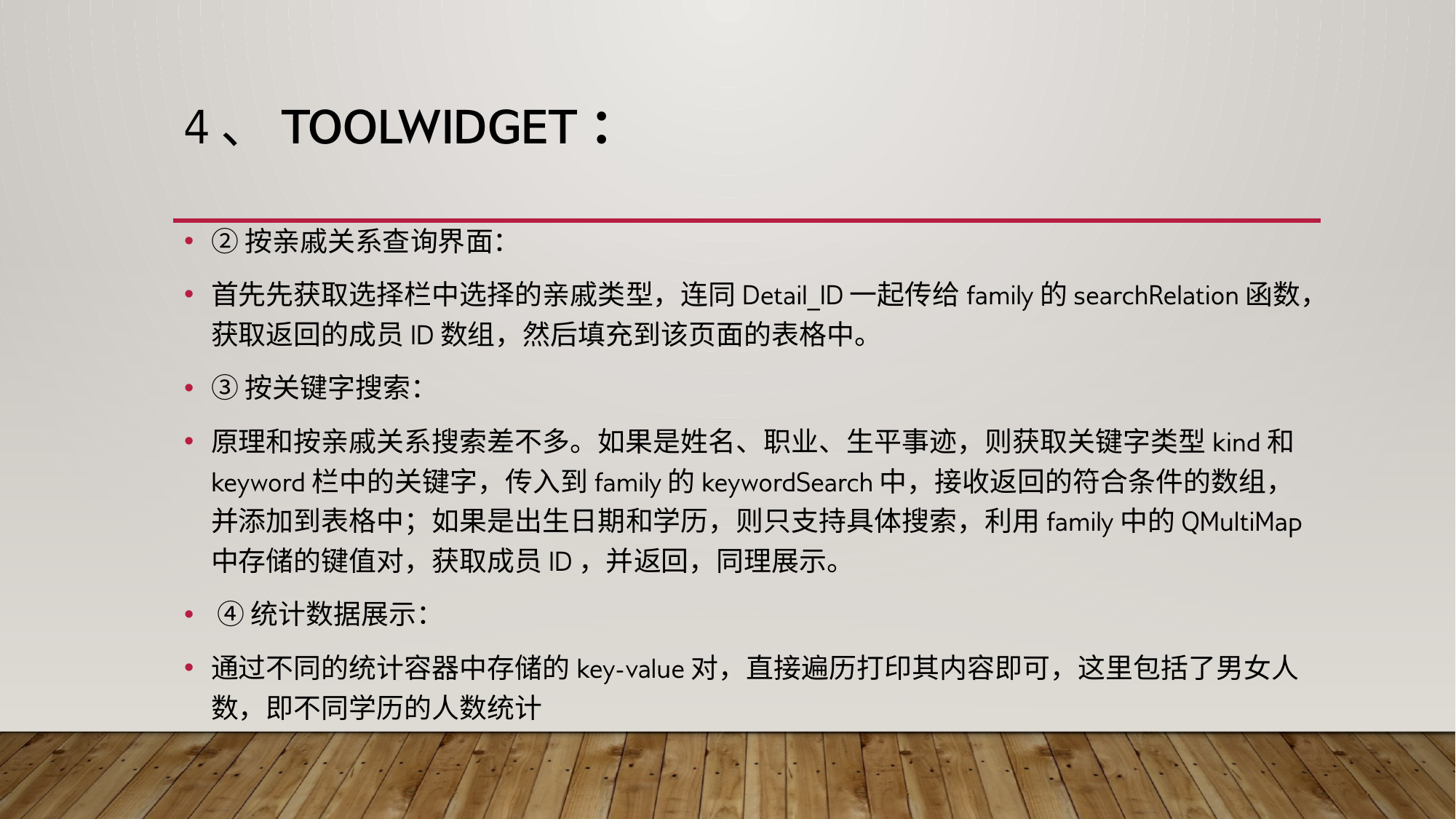

# 4、toolwidget：
②按亲戚关系查询界面：
首先先获取选择栏中选择的亲戚类型，连同Detail_ID一起传给family的searchRelation函数，获取返回的成员ID数组，然后填充到该页面的表格中。
③按关键字搜索：
原理和按亲戚关系搜索差不多。如果是姓名、职业、生平事迹，则获取关键字类型kind和keyword栏中的关键字，传入到family的keywordSearch中，接收返回的符合条件的数组，并添加到表格中；如果是出生日期和学历，则只支持具体搜索，利用family中的QMultiMap中存储的键值对，获取成员ID，并返回，同理展示。
 ④统计数据展示：
通过不同的统计容器中存储的key-value对，直接遍历打印其内容即可，这里包括了男女人数，即不同学历的人数统计